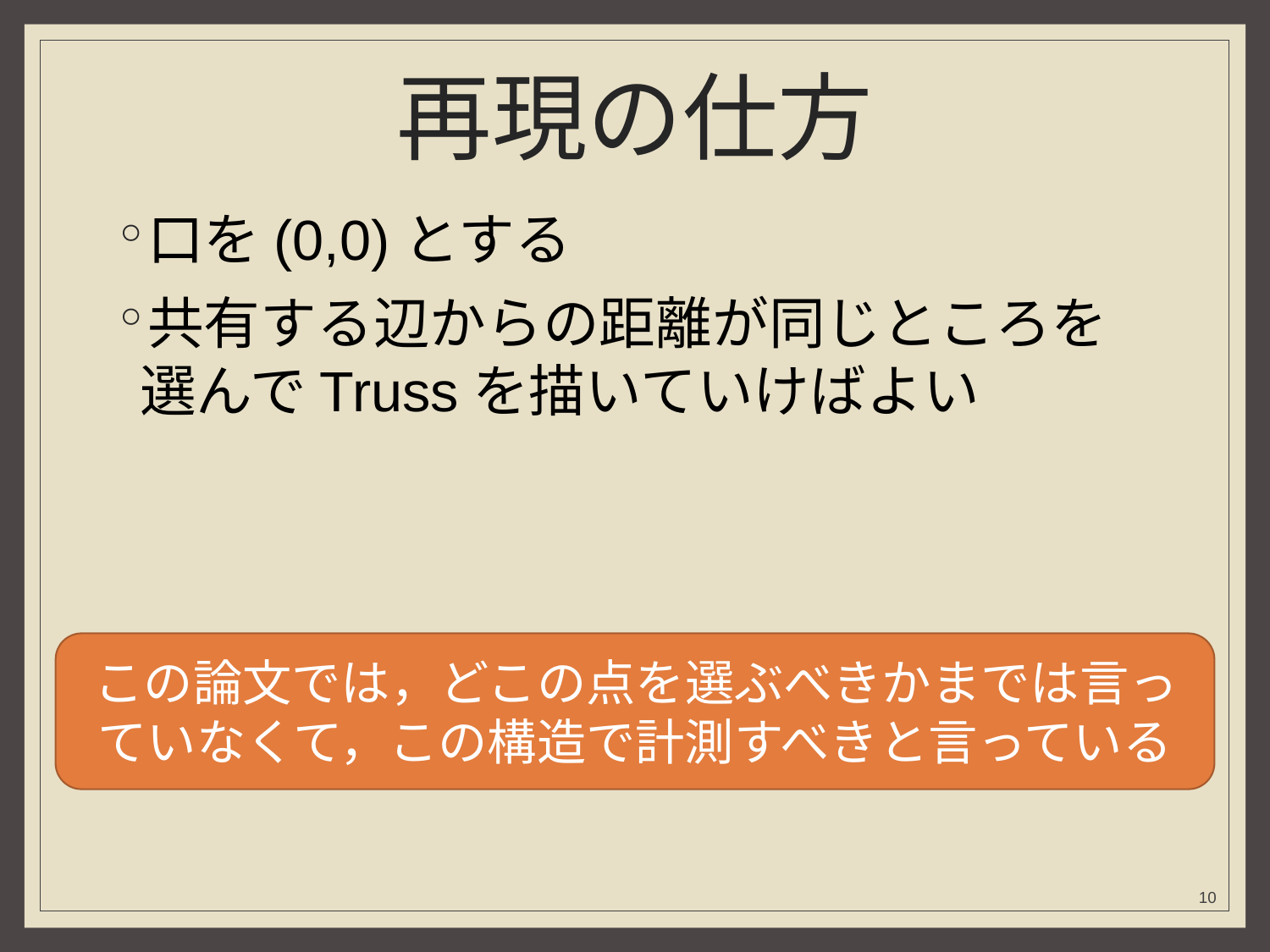

# 再現の仕方
口を(0,0)とする
共有する辺からの距離が同じところを選んでTrussを描いていけばよい
この論文では，どこの点を選ぶべきかまでは言っていなくて，この構造で計測すべきと言っている
10